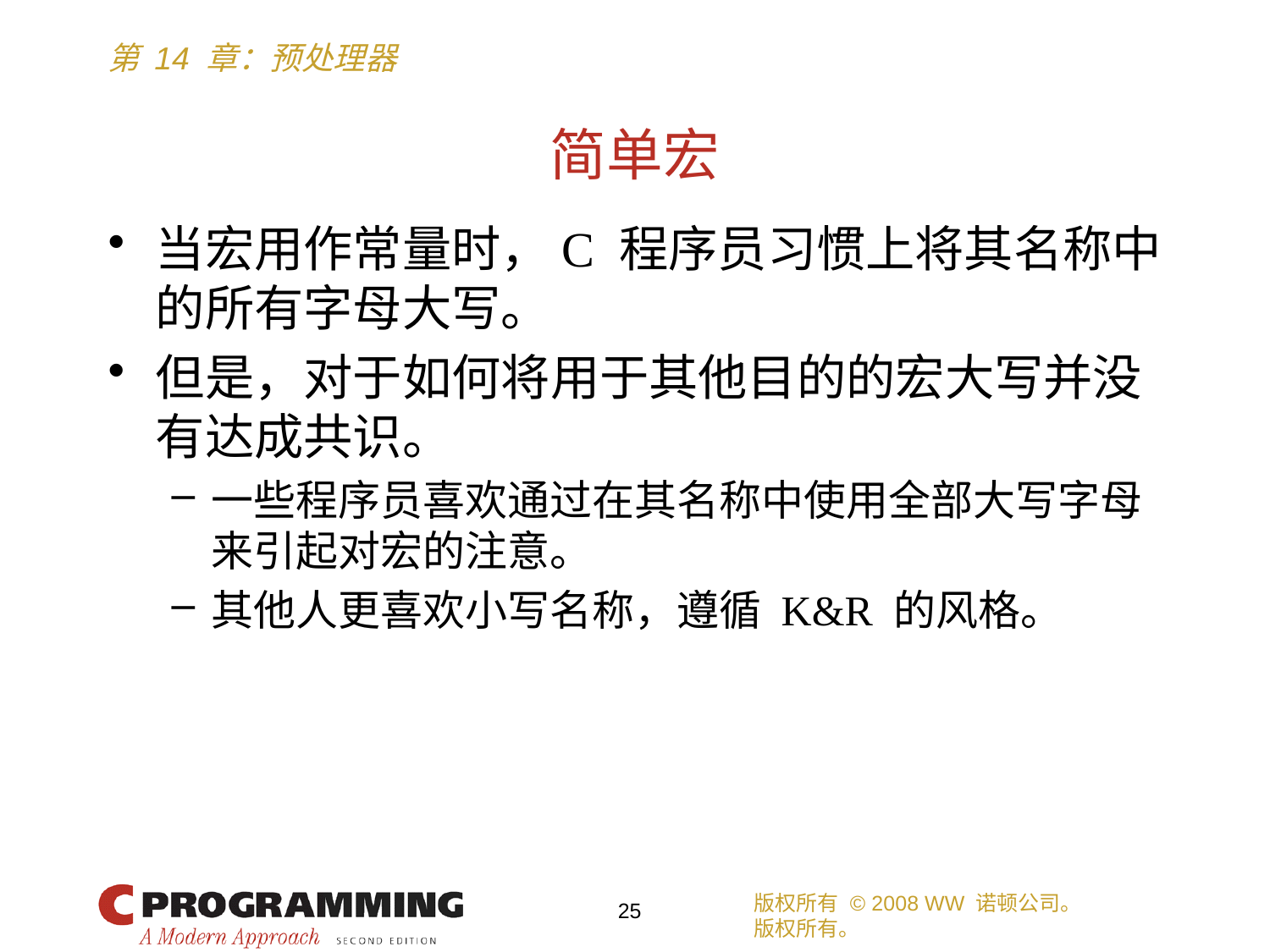

# 简单宏
当宏用作常量时，C 程序员习惯上将其名称中的所有字母大写。
但是，对于如何将用于其他目的的宏大写并没有达成共识。
一些程序员喜欢通过在其名称中使用全部大写字母来引起对宏的注意。
其他人更喜欢小写名称，遵循 K&R 的风格。
版权所有 © 2008 WW 诺顿公司。
版权所有。
25